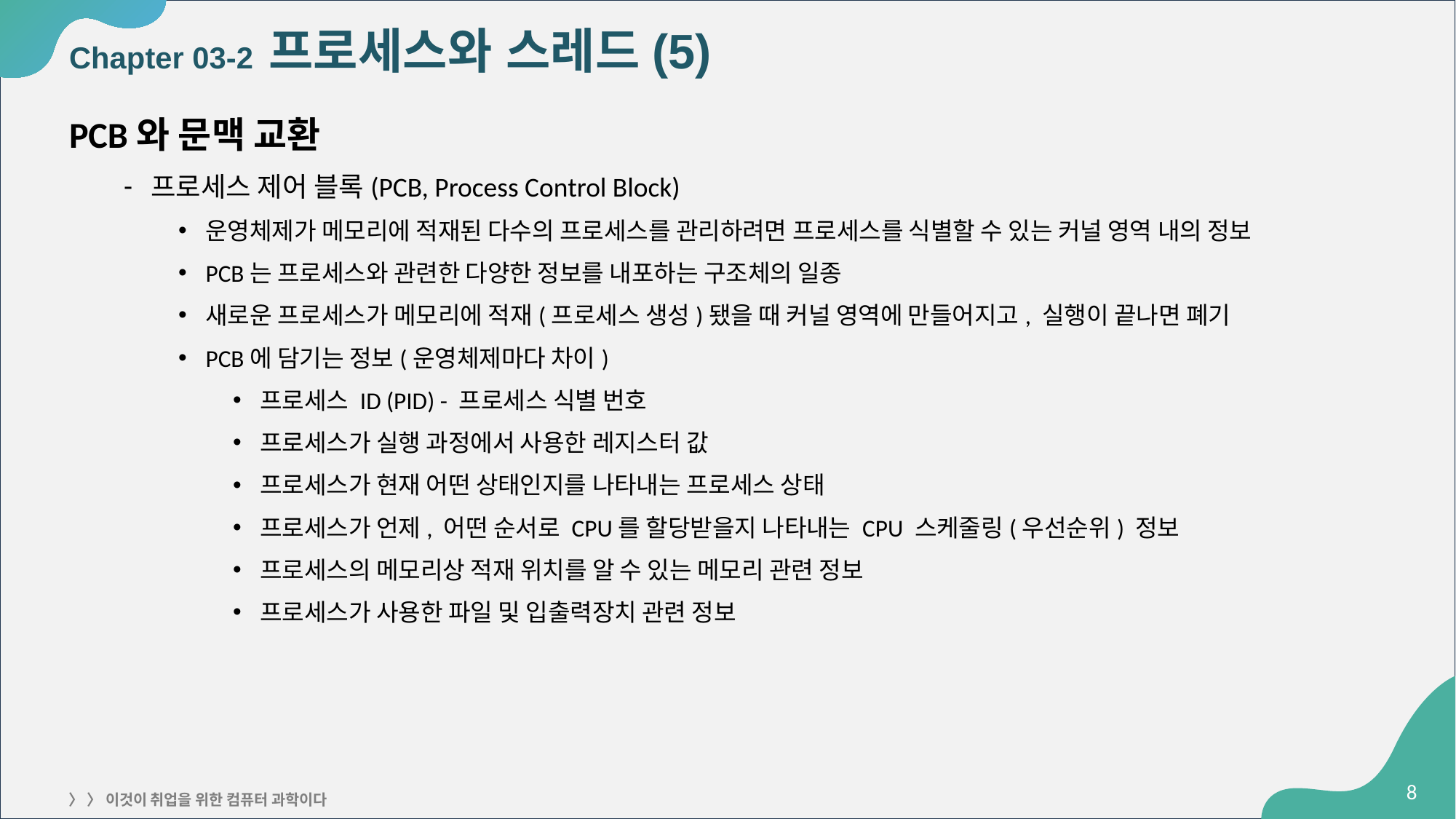

# Chapter 03-2 프로세스와 스레드(5)
PCB와 문맥 교환
프로세스 제어 블록(PCB, Process Control Block)
운영체제가 메모리에 적재된 다수의 프로세스를 관리하려면 프로세스를 식별할 수 있는 커널 영역 내의 정보
PCB는 프로세스와 관련한 다양한 정보를 내포하는 구조체의 일종
새로운 프로세스가 메모리에 적재(프로세스 생성)됐을 때 커널 영역에 만들어지고, 실행이 끝나면 폐기
PCB에 담기는 정보(운영체제마다 차이)
프로세스 ID (PID) - 프로세스 식별 번호
프로세스가 실행 과정에서 사용한 레지스터 값
프로세스가 현재 어떤 상태인지를 나타내는 프로세스 상태
프로세스가 언제, 어떤 순서로 CPU를 할당받을지 나타내는 CPU 스케줄링(우선순위) 정보
프로세스의 메모리상 적재 위치를 알 수 있는 메모리 관련 정보
프로세스가 사용한 파일 및 입출력장치 관련 정보
8
〉 〉 이것이 취업을 위한 컴퓨터 과학이다